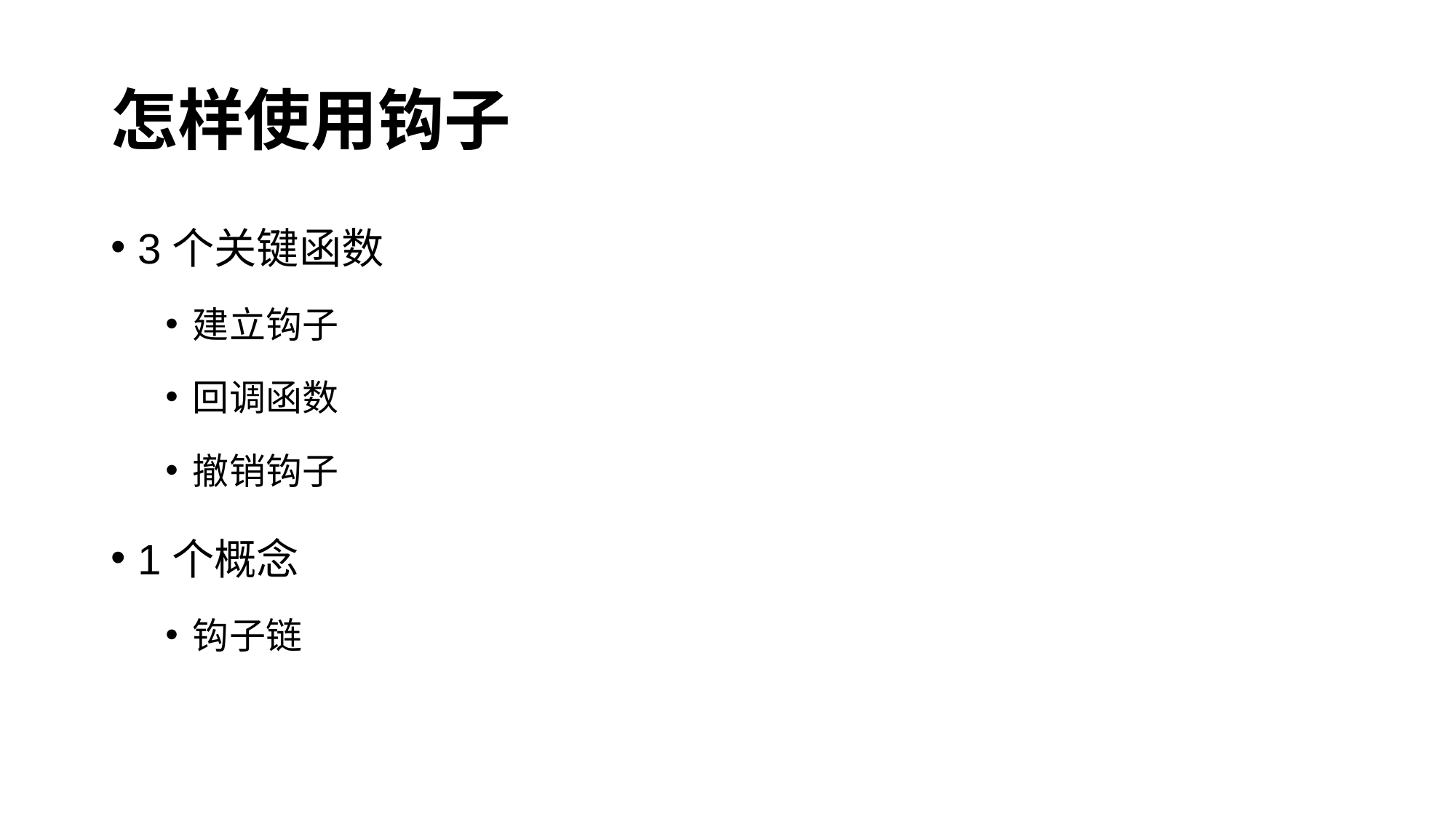

# 怎样使用钩子
3个关键函数
建立钩子
回调函数
撤销钩子
1个概念
钩子链